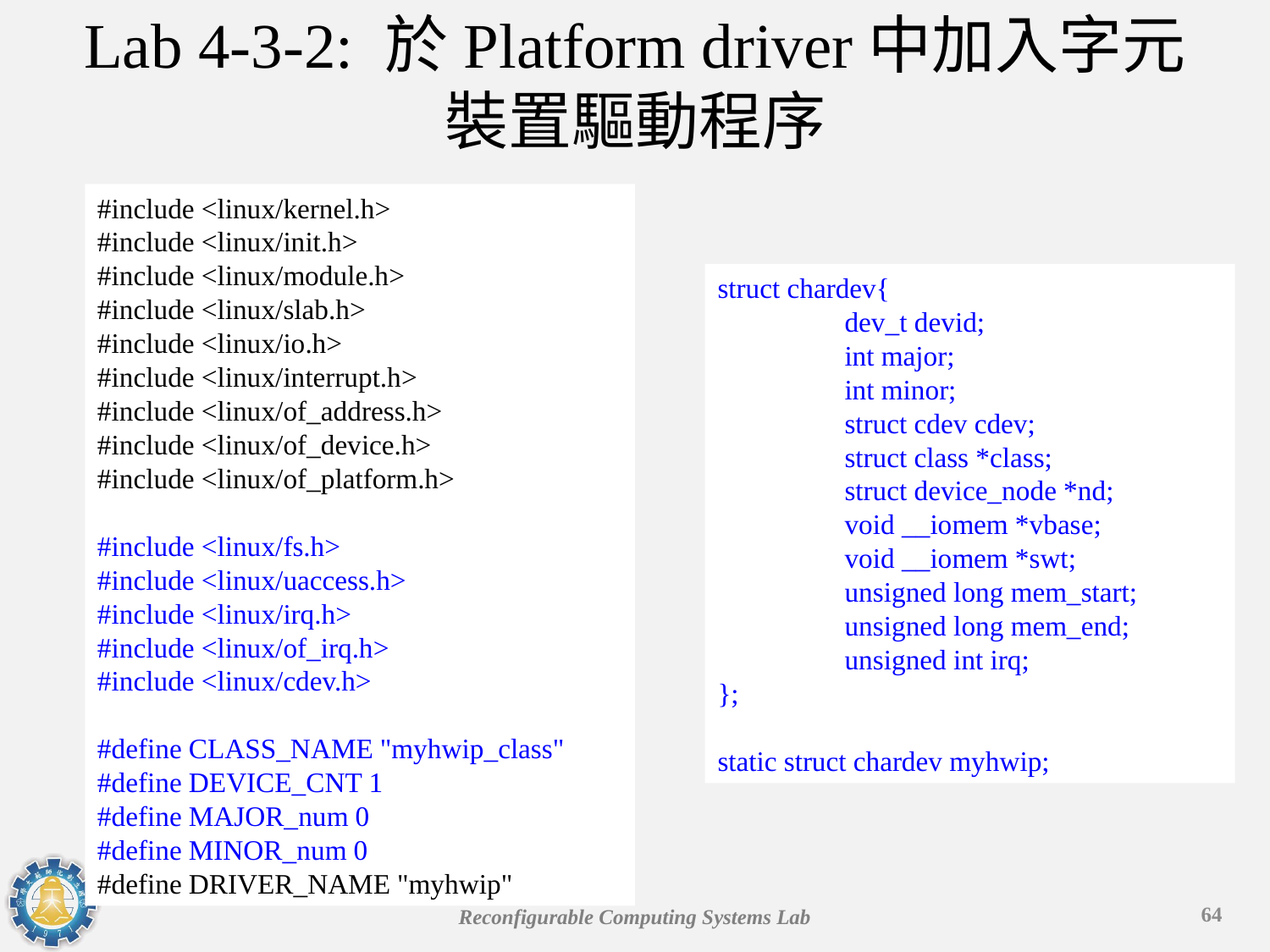

# Lab 4-3-2: 於Platform driver中加入字元裝置驅動程序
#include <linux/kernel.h>
#include <linux/init.h>
#include <linux/module.h>
#include <linux/slab.h>
#include <linux/io.h>
#include <linux/interrupt.h>
#include <linux/of_address.h>
#include <linux/of_device.h>
#include <linux/of_platform.h>

#include <linux/fs.h>
#include <linux/uaccess.h>
#include <linux/irq.h>
#include <linux/of_irq.h>
#include <linux/cdev.h>

#define CLASS_NAME "myhwip_class"
#define DEVICE_CNT 1
#define MAJOR_num 0
#define MINOR_num 0
#define DRIVER_NAME "myhwip"
struct chardev{
	dev_t devid;
	int major;
	int minor;
	struct cdev cdev;
	struct class *class;
	struct device_node *nd;
	void __iomem *vbase;
	void __iomem *swt;
	unsigned long mem_start;
	unsigned long mem_end;
	unsigned int irq;
};

static struct chardev myhwip;
64